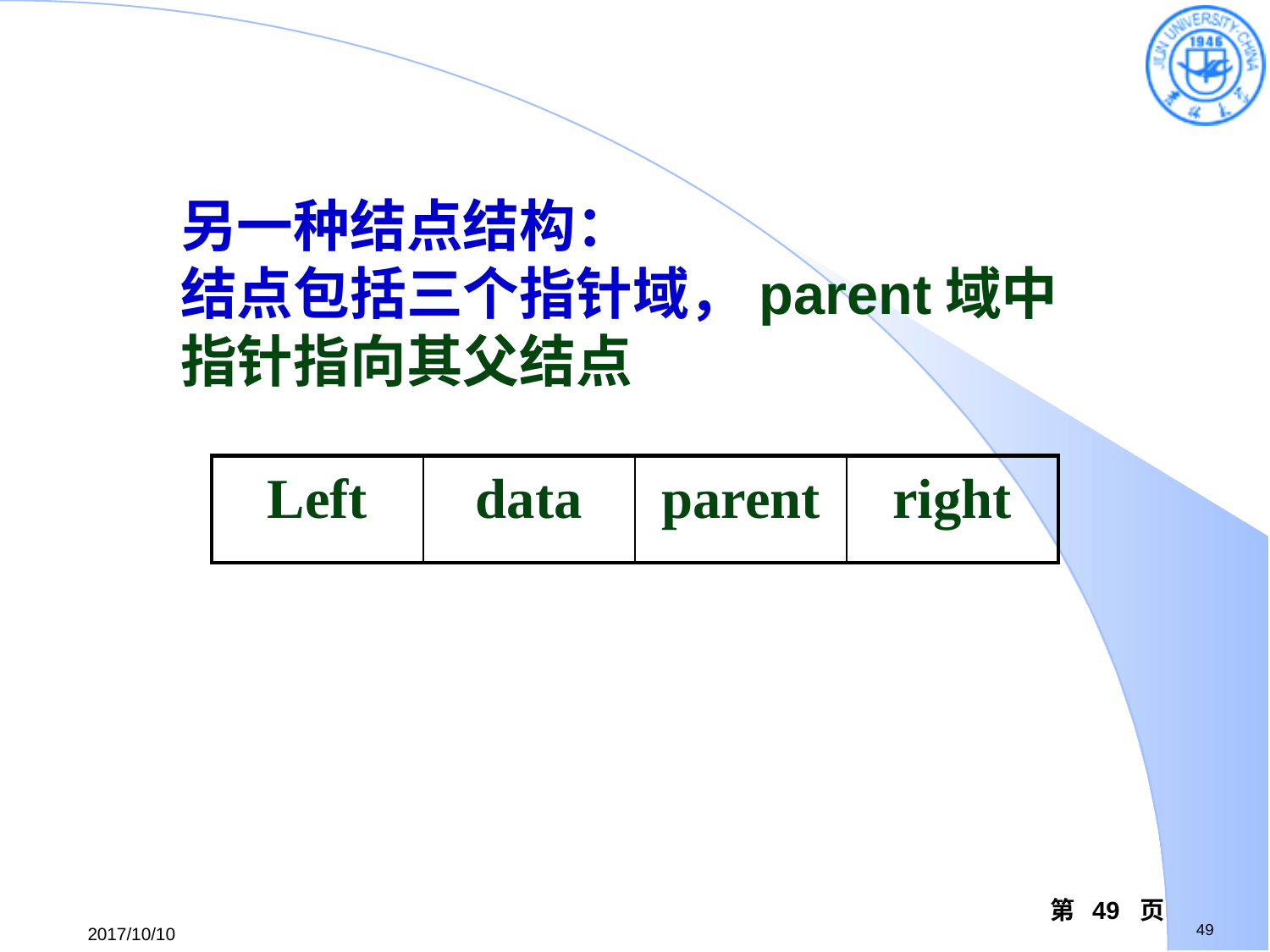

另一种结点结构：
结点包括三个指针域，parent域中指针指向其父结点
| Left | data | parent | right |
| --- | --- | --- | --- |
第  49  页